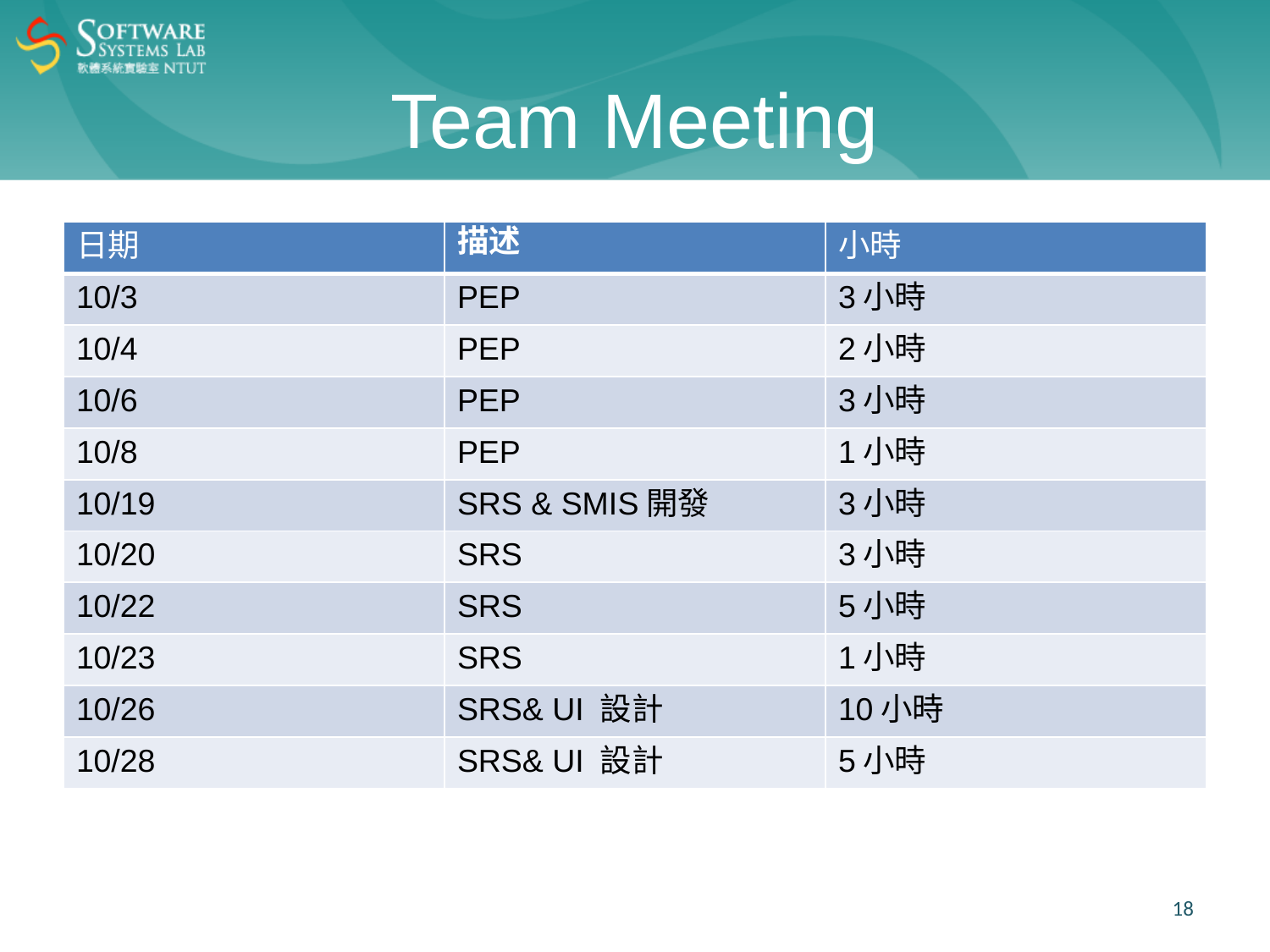

# Team Meeting
| 日期 | 描述 | 小時 |
| --- | --- | --- |
| 10/3 | PEP | 3小時 |
| 10/4 | PEP | 2小時 |
| 10/6 | PEP | 3小時 |
| 10/8 | PEP | 1小時 |
| 10/19 | SRS & SMIS開發 | 3小時 |
| 10/20 | SRS | 3小時 |
| 10/22 | SRS | 5小時 |
| 10/23 | SRS | 1小時 |
| 10/26 | SRS& UI 設計 | 10小時 |
| 10/28 | SRS& UI 設計 | 5小時 |
18